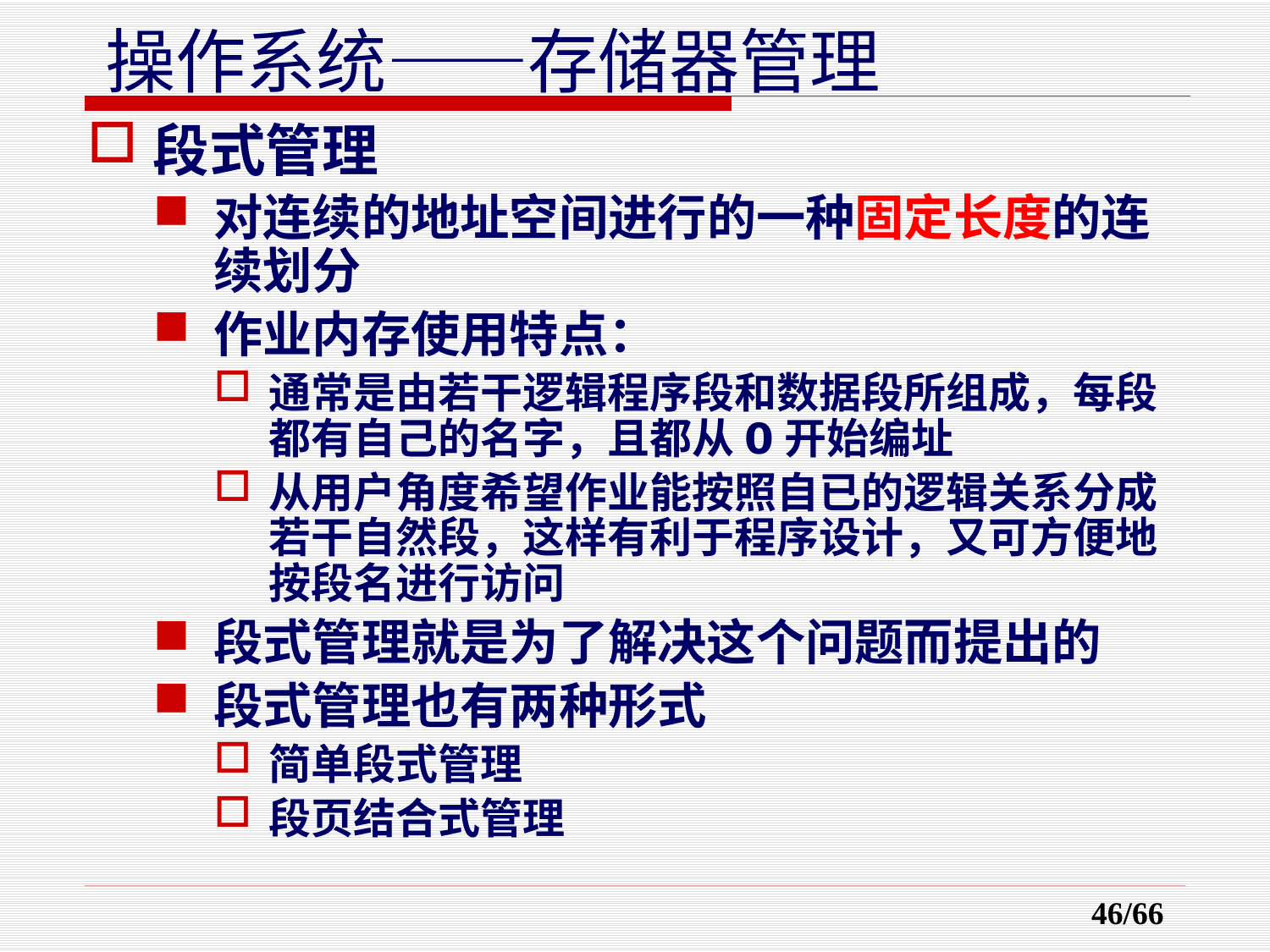

段式管理
对连续的地址空间进行的一种固定长度的连续划分
作业内存使用特点：
通常是由若干逻辑程序段和数据段所组成，每段都有自己的名字，且都从0开始编址
从用户角度希望作业能按照自已的逻辑关系分成若干自然段，这样有利于程序设计，又可方便地按段名进行访问
段式管理就是为了解决这个问题而提出的
段式管理也有两种形式
简单段式管理
段页结合式管理